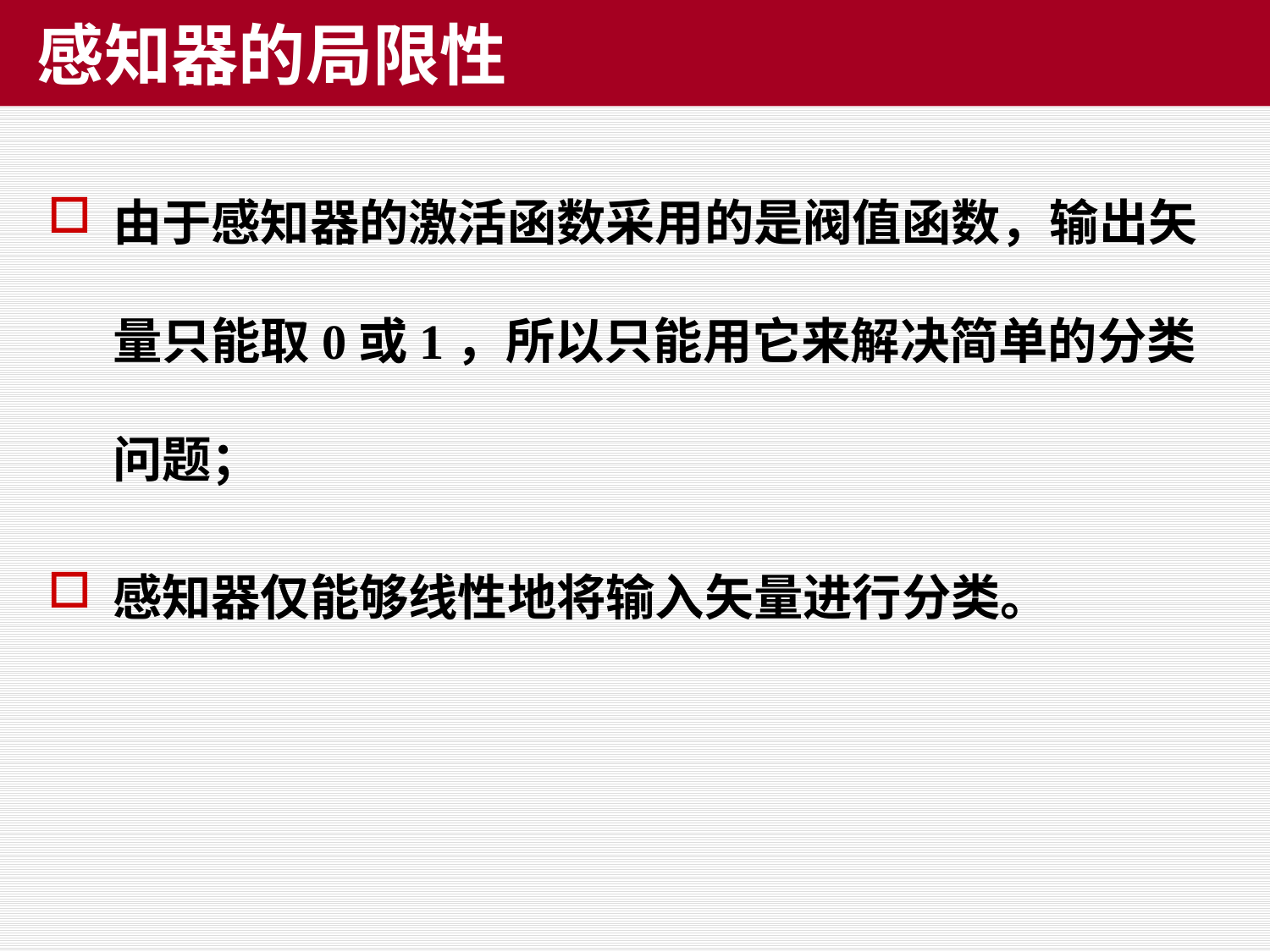

# 感知器的局限性
由于感知器的激活函数采用的是阀值函数，输出矢量只能取0或1，所以只能用它来解决简单的分类问题；
感知器仅能够线性地将输入矢量进行分类。